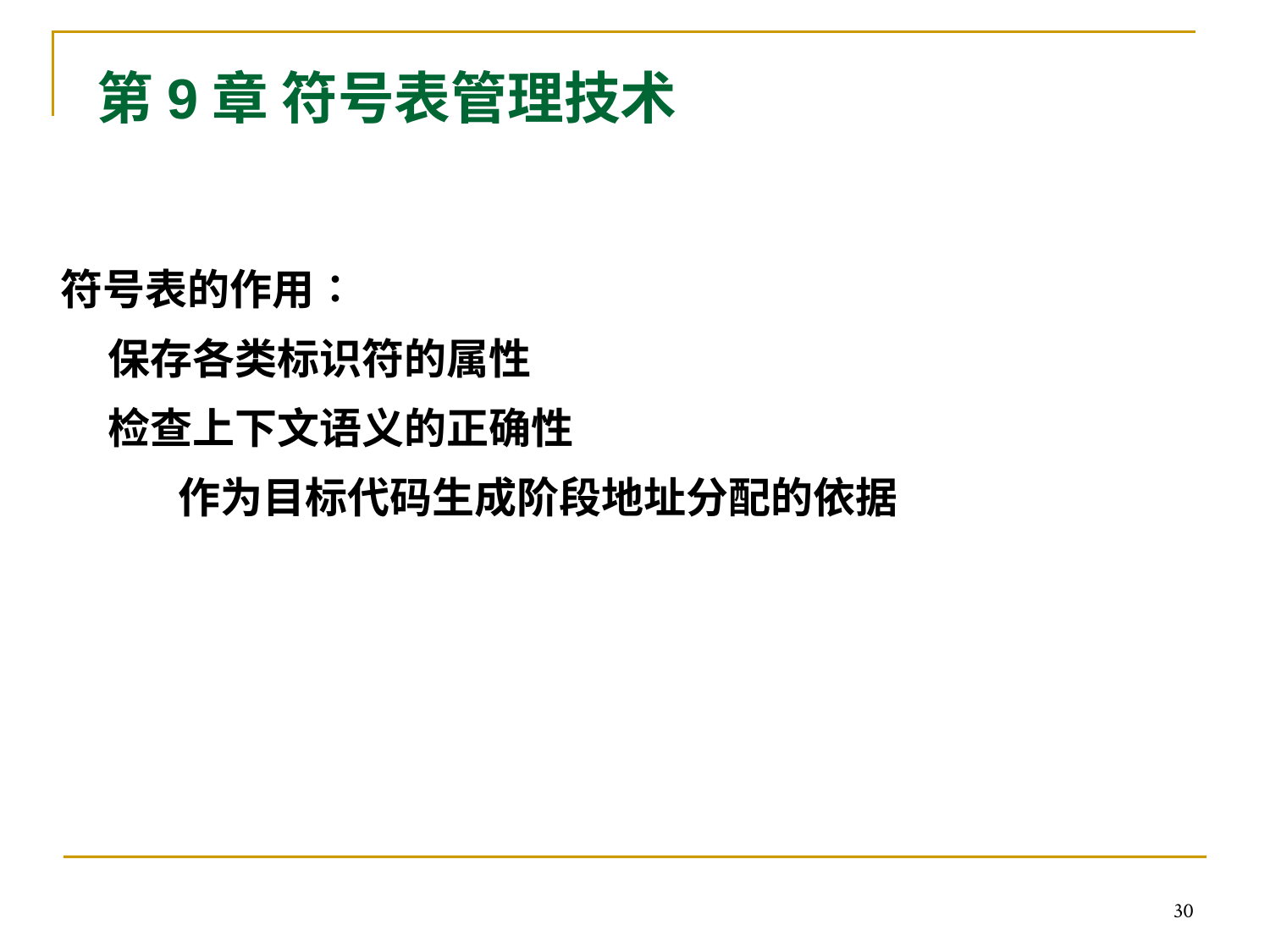

第9章 符号表管理技术
    符号表的作用∶
         保存各类标识符的属性
         检查上下文语义的正确性
	   作为目标代码生成阶段地址分配的依据

30